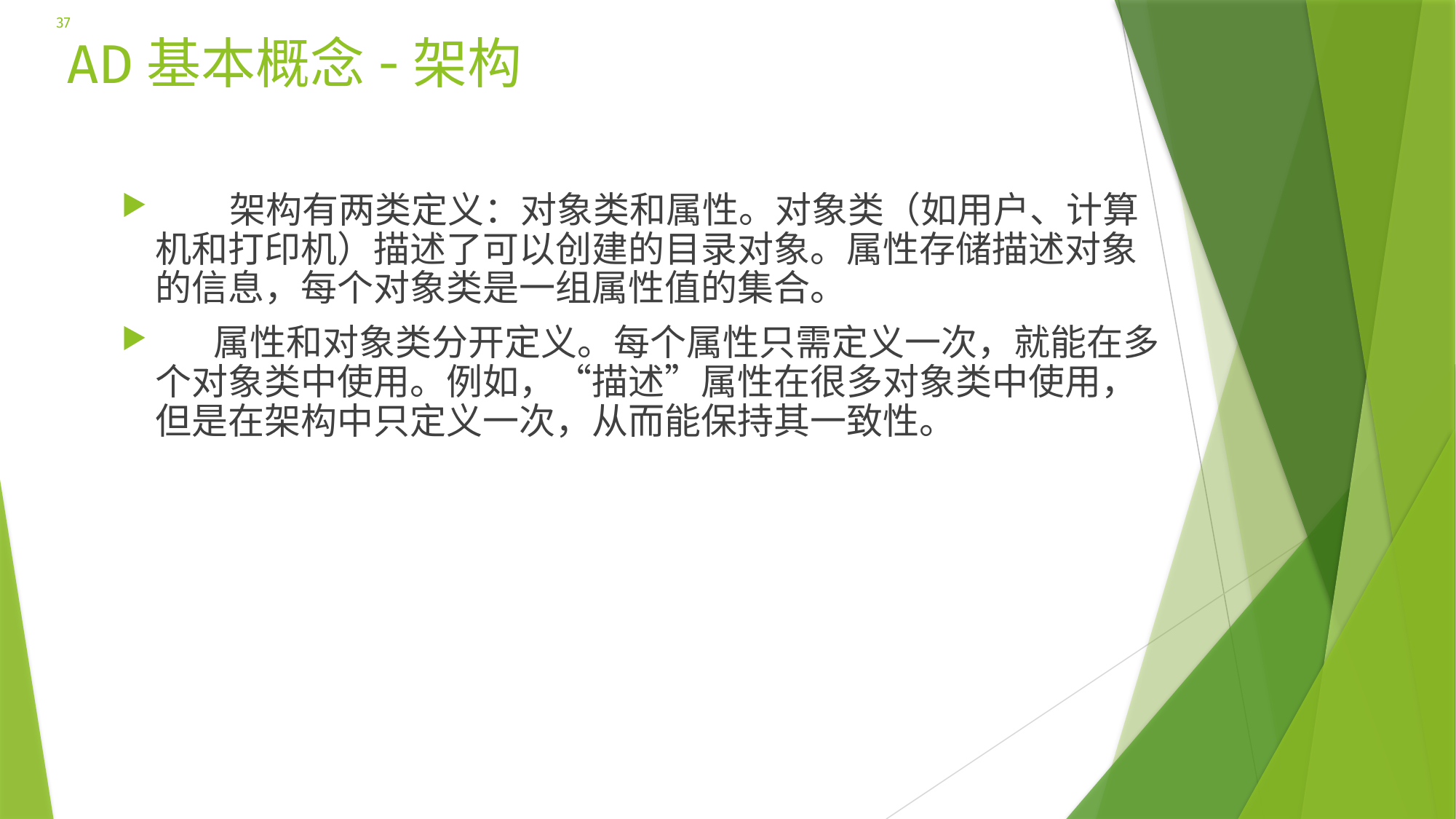

37
# AD基本概念-架构
        架构有两类定义：对象类和属性。对象类（如用户、计算机和打印机）描述了可以创建的目录对象。属性存储描述对象的信息，每个对象类是一组属性值的集合。
      属性和对象类分开定义。每个属性只需定义一次，就能在多个对象类中使用。例如，“描述”属性在很多对象类中使用，但是在架构中只定义一次，从而能保持其一致性。